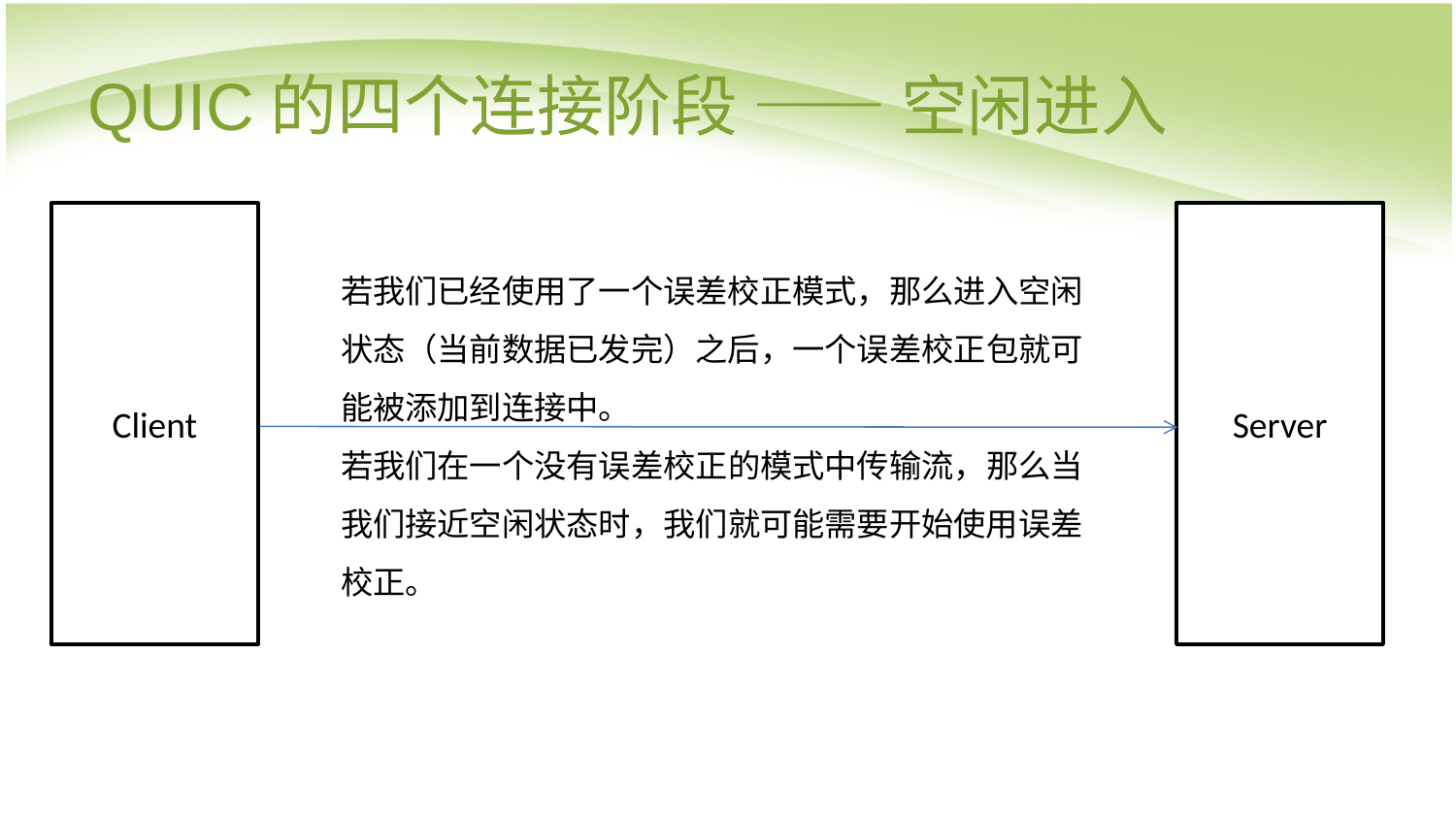

# QUIC的四个连接阶段 —— 空闲进入
Client
Server

若我们已经使用了一个误差校正模式，那么进入空闲状态（当前数据已发完）之后，一个误差校正包就可能被添加到连接中。
若我们在一个没有误差校正的模式中传输流，那么当我们接近空闲状态时，我们就可能需要开始使用误差校正。